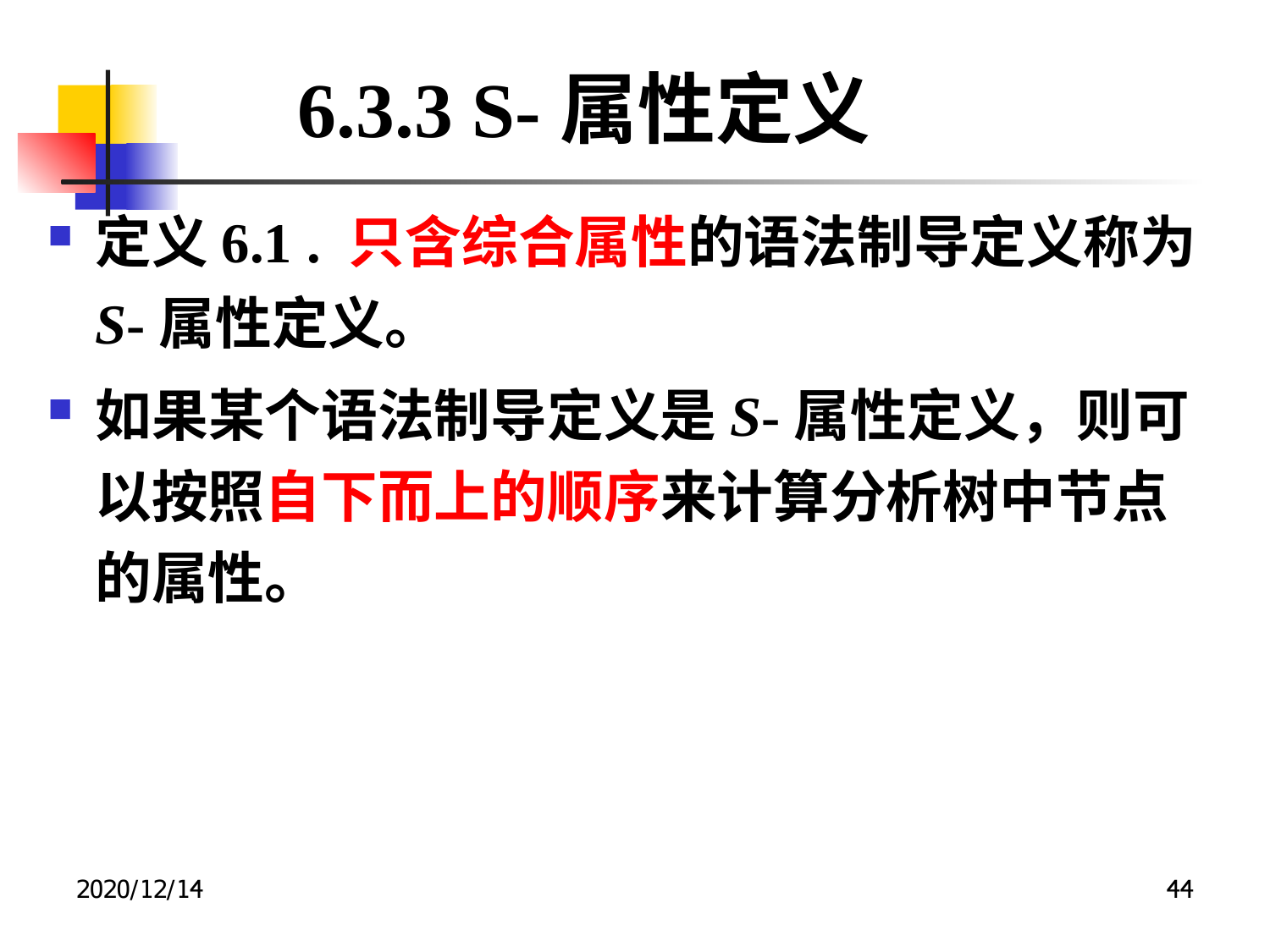

6.3.3 S-属性定义
定义6.1 . 只含综合属性的语法制导定义称为S-属性定义。
如果某个语法制导定义是S-属性定义，则可以按照自下而上的顺序来计算分析树中节点的属性。
2020/12/14
44